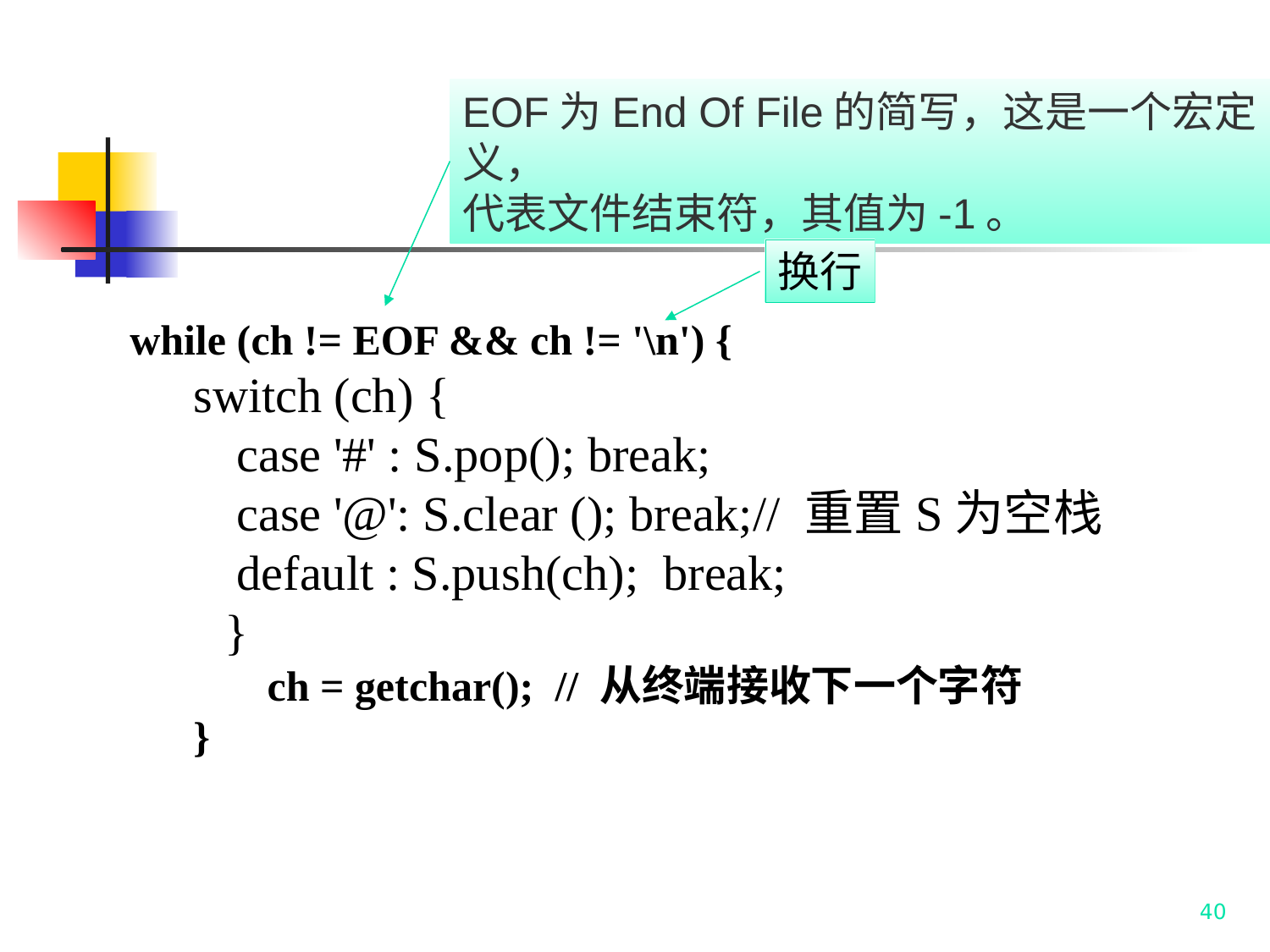

EOF为End Of File的简写，这是一个宏定义，
代表文件结束符，其值为-1。
换行
    while (ch != EOF && ch != '\n') {
    switch (ch) {
       case '#' : S.pop(); break;
       case '@': S.clear (); break;// 重置S为空栈
       default : S.push(ch);  break;
      }
           ch = getchar();  // 从终端接收下一个字符
    }
40